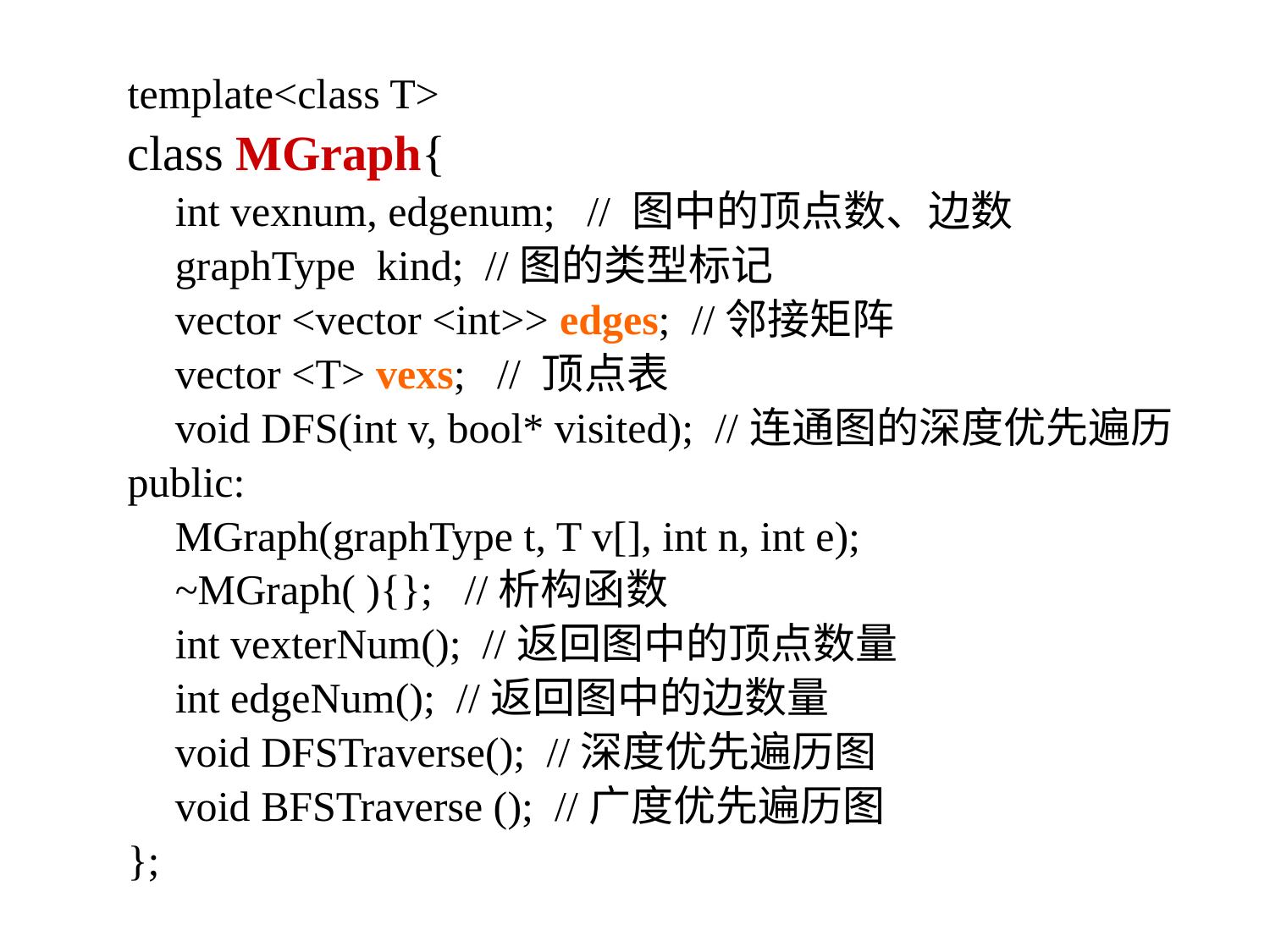

template<class T>
class MGraph{
	int vexnum, edgenum;   // 图中的顶点数、边数
	graphType  kind;  //图的类型标记
	vector <vector <int>> edges;  //邻接矩阵
	vector <T> vexs;   // 顶点表
	void DFS(int v, bool* visited);  //连通图的深度优先遍历
public:
	MGraph(graphType t, T v[], int n, int e);
	~MGraph( ){};   //析构函数
	int vexterNum();  //返回图中的顶点数量
	int edgeNum();  //返回图中的边数量
	void DFSTraverse();  //深度优先遍历图
	void BFSTraverse ();  //广度优先遍历图
};